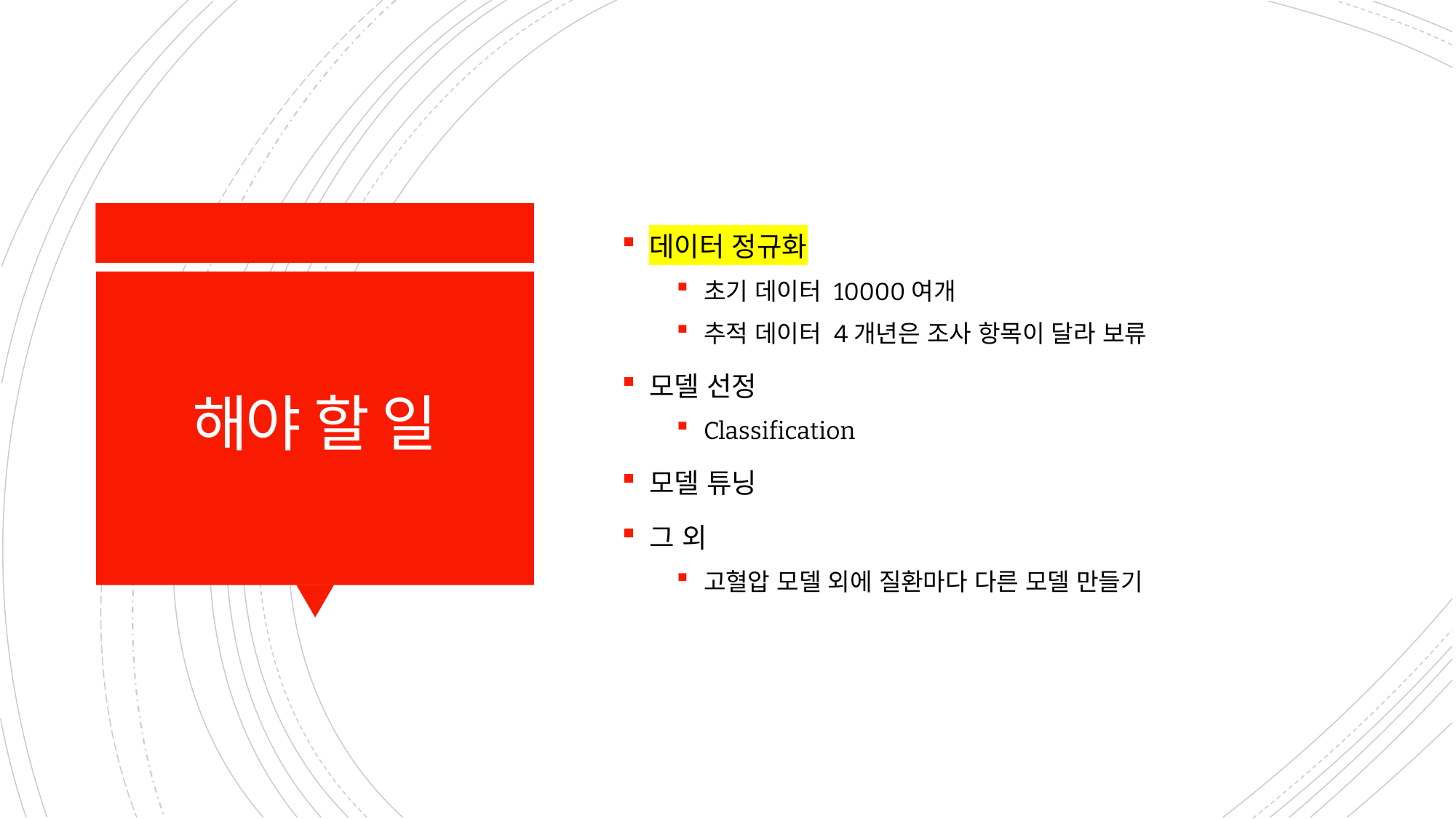

데이터 정규화
초기 데이터 10000여개
추적 데이터 4개년은 조사 항목이 달라 보류
모델 선정
Classification
모델 튜닝
그 외
고혈압 모델 외에 질환마다 다른 모델 만들기
# 해야 할 일